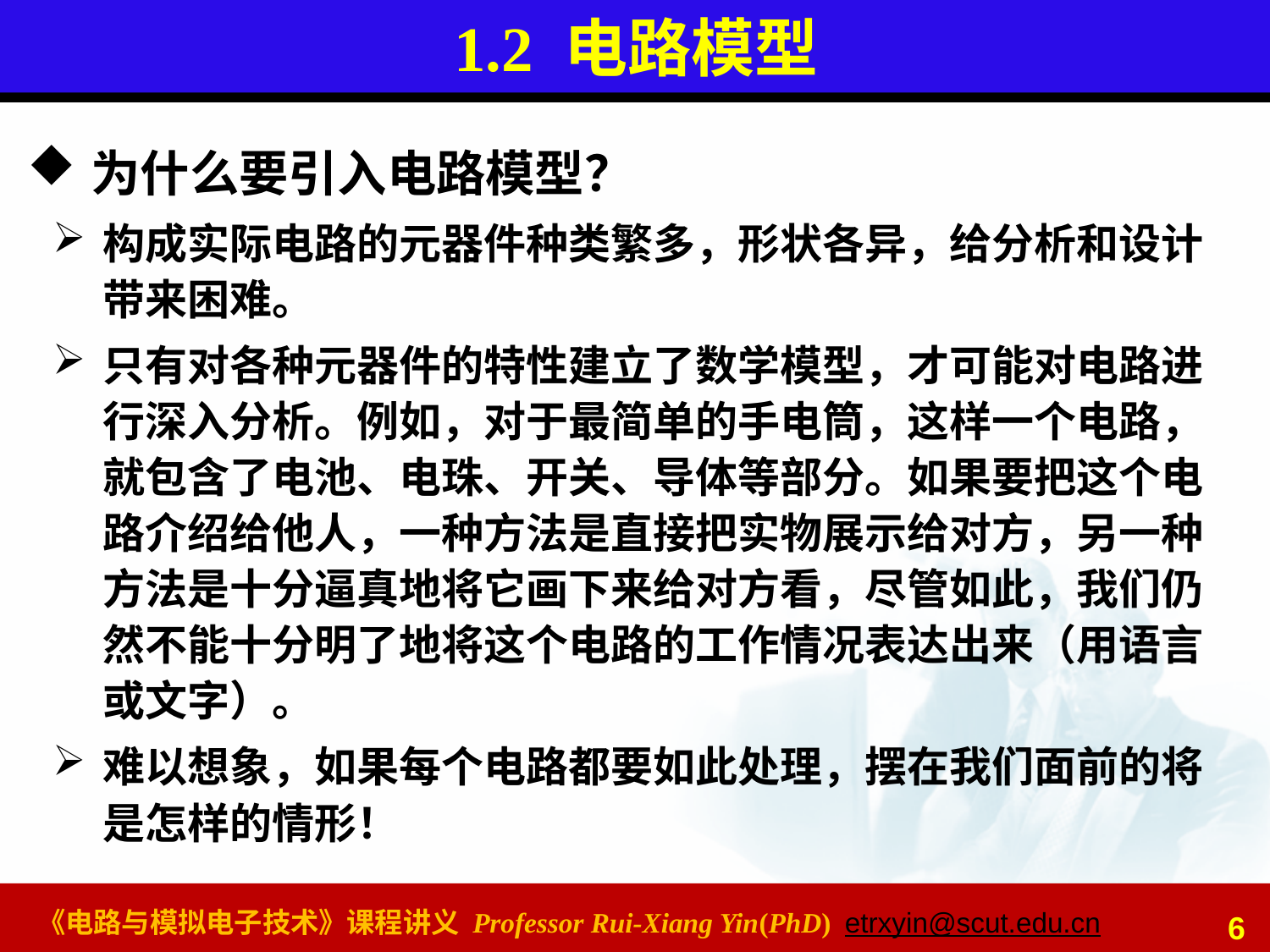

# 1.2 电路模型
为什么要引入电路模型？
构成实际电路的元器件种类繁多，形状各异，给分析和设计带来困难。
只有对各种元器件的特性建立了数学模型，才可能对电路进行深入分析。例如，对于最简单的手电筒，这样一个电路，就包含了电池、电珠、开关、导体等部分。如果要把这个电路介绍给他人，一种方法是直接把实物展示给对方，另一种方法是十分逼真地将它画下来给对方看，尽管如此，我们仍然不能十分明了地将这个电路的工作情况表达出来（用语言或文字）。
难以想象，如果每个电路都要如此处理，摆在我们面前的将是怎样的情形！
6